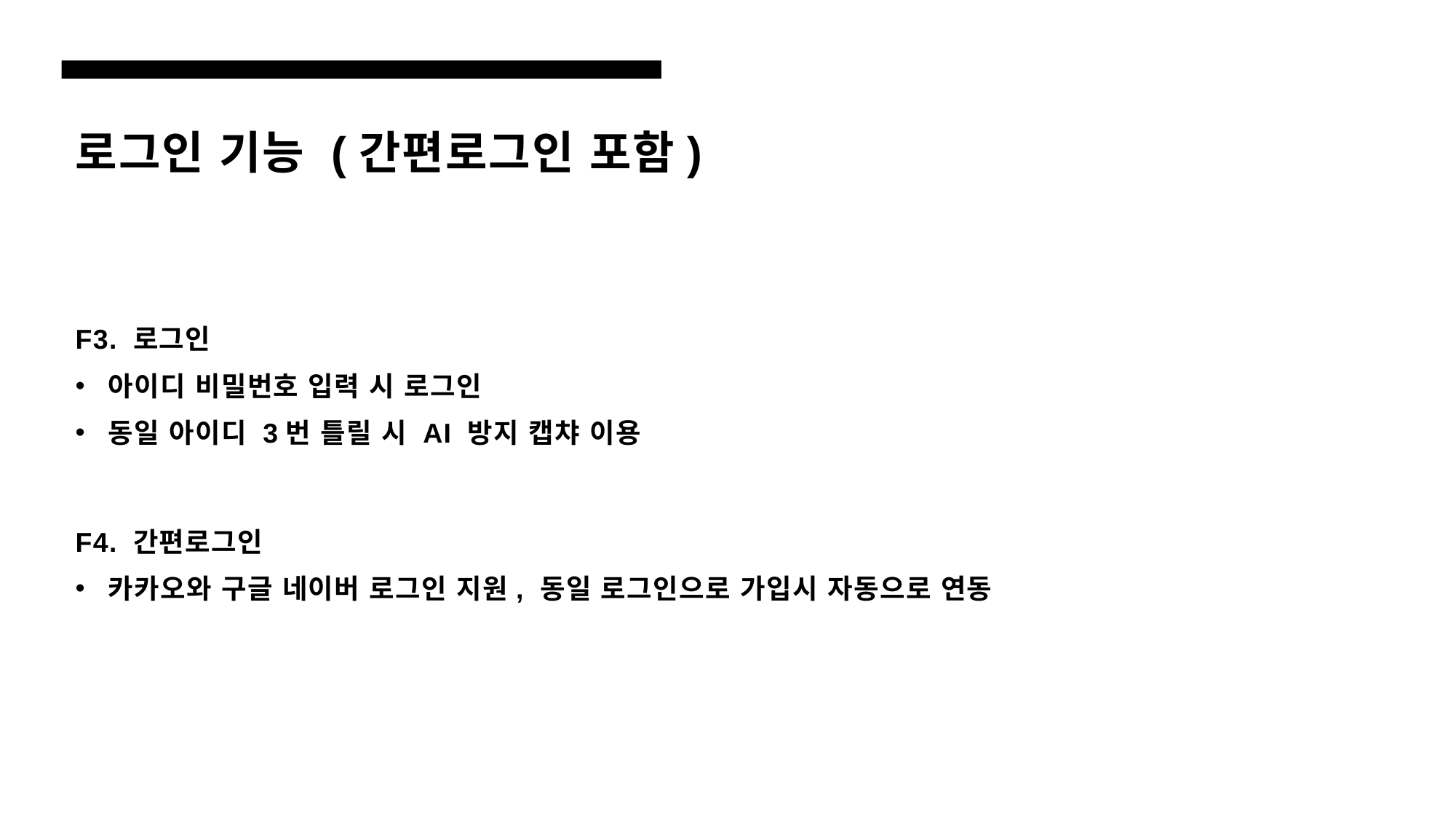

# 로그인 기능 (간편로그인 포함)
F3. 로그인
아이디 비밀번호 입력 시 로그인
동일 아이디 3번 틀릴 시 AI 방지 캡챠 이용

F4. 간편로그인
카카오와 구글 네이버 로그인 지원, 동일 로그인으로 가입시 자동으로 연동